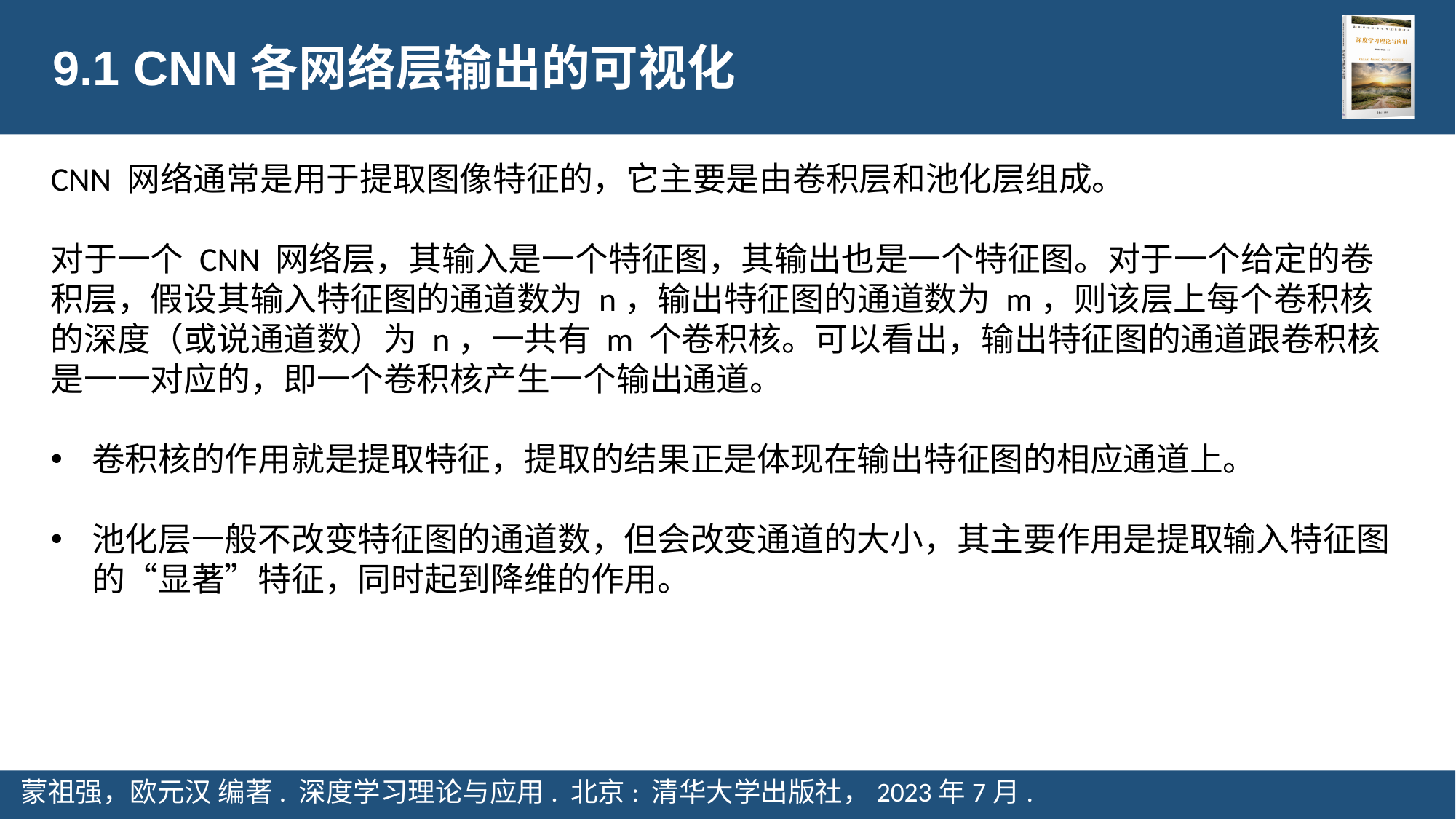

9.1 CNN各网络层输出的可视化
CNN 网络通常是用于提取图像特征的，它主要是由卷积层和池化层组成。

对于一个 CNN 网络层，其输入是一个特征图，其输出也是一个特征图。对于一个给定的卷积层，假设其输入特征图的通道数为 n，输出特征图的通道数为 m，则该层上每个卷积核的深度（或说通道数）为 n，一共有 m 个卷积核。可以看出，输出特征图的通道跟卷积核是一一对应的，即一个卷积核产生一个输出通道。

卷积核的作用就是提取特征，提取的结果正是体现在输出特征图的相应通道上。

池化层一般不改变特征图的通道数，但会改变通道的大小，其主要作用是提取输入特征图的“显著”特征，同时起到降维的作用。